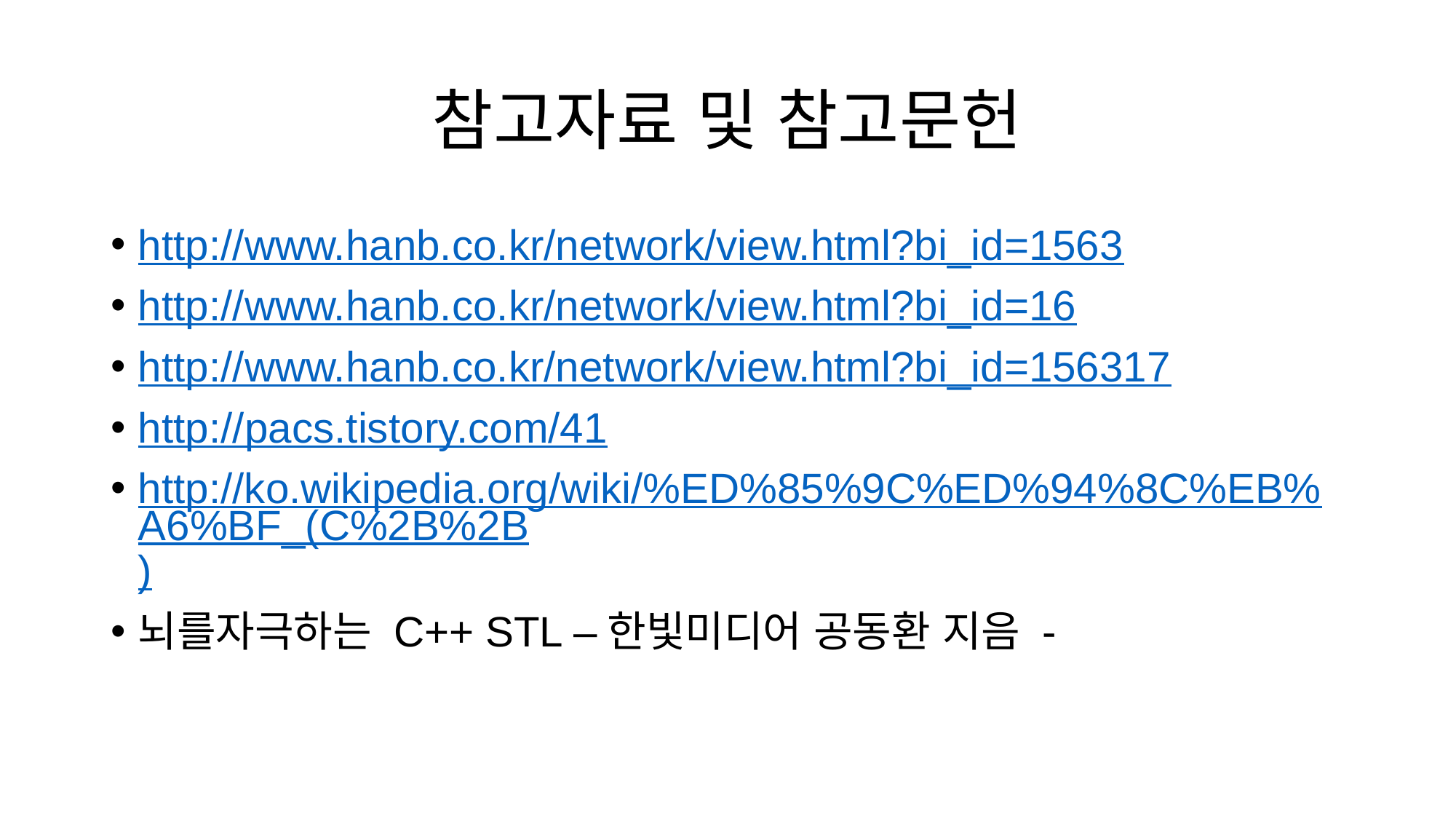

# 참고자료 및 참고문헌
http://www.hanb.co.kr/network/view.html?bi_id=1563
http://www.hanb.co.kr/network/view.html?bi_id=16
http://www.hanb.co.kr/network/view.html?bi_id=156317
http://pacs.tistory.com/41
http://ko.wikipedia.org/wiki/%ED%85%9C%ED%94%8C%EB%A6%BF_(C%2B%2B)
뇌를자극하는 C++ STL –한빛미디어 공동환 지음 -